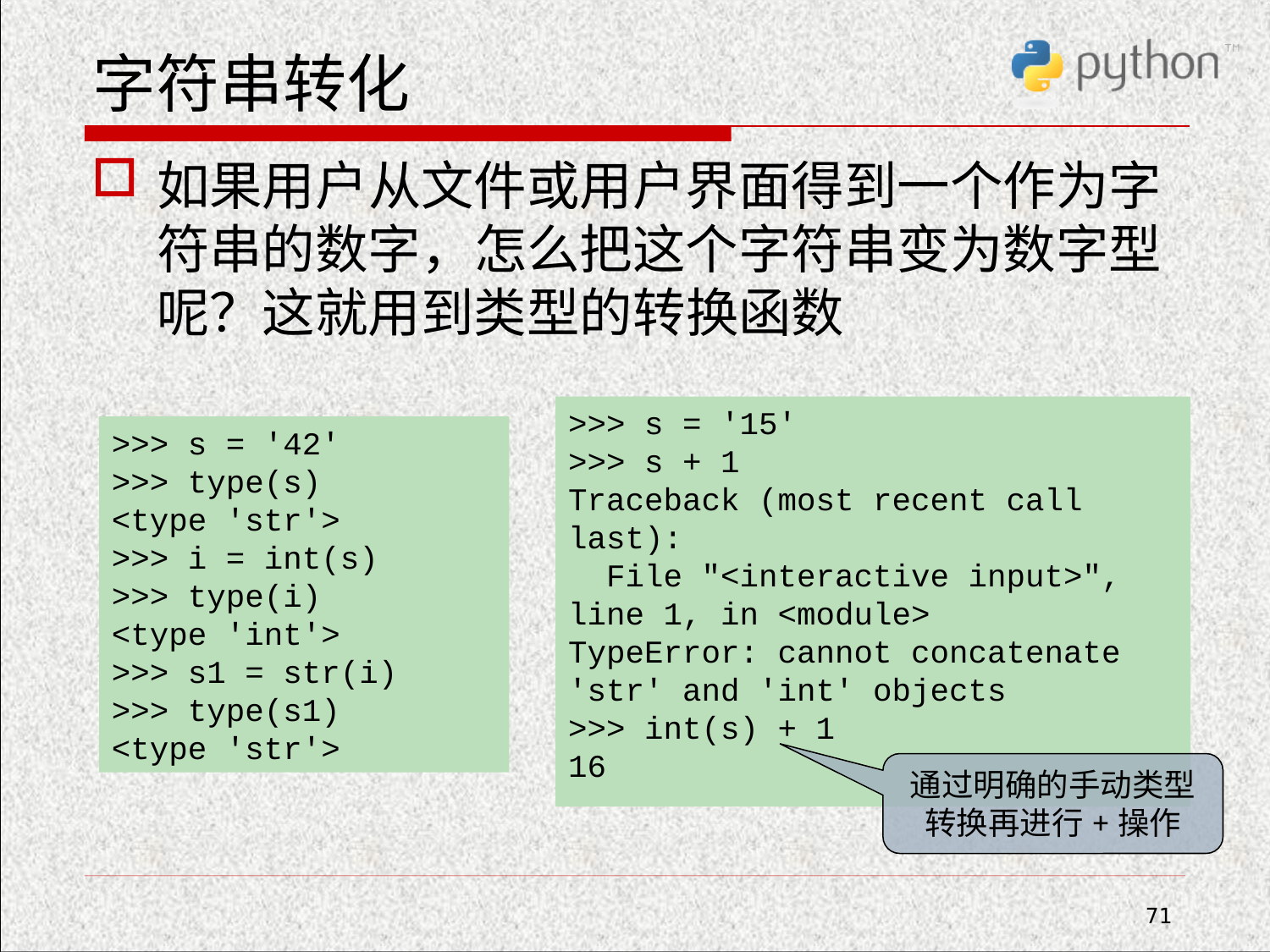

# 字符串转化
如果用户从文件或用户界面得到一个作为字符串的数字，怎么把这个字符串变为数字型呢？这就用到类型的转换函数

>>> s = '15'
>>> s + 1
Traceback (most recent call last):
  File "<interactive input>", line 1, in <module>
TypeError: cannot concatenate 'str' and 'int' objects
>>> int(s) + 1
16
>>> s = '42'
>>> type(s)
<type 'str'>
>>> i = int(s)
>>> type(i)
<type 'int'>
>>> s1 = str(i)
>>> type(s1)
<type 'str'>
通过明确的手动类型转换再进行+操作
71